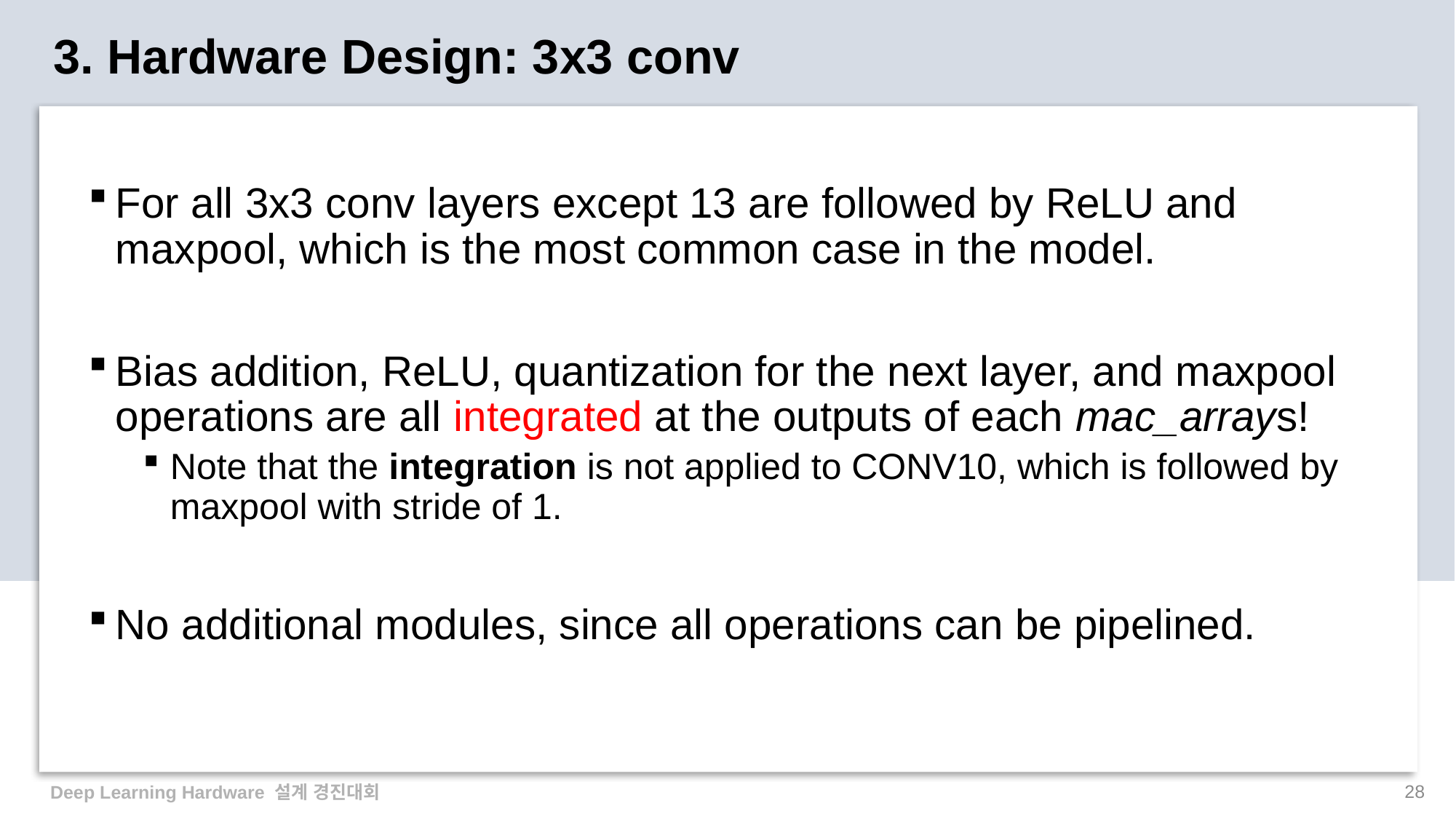

3. Hardware Design: 3x3 conv
For all 3x3 conv layers except 13 are followed by ReLU and maxpool, which is the most common case in the model.

Bias addition, ReLU, quantization for the next layer, and maxpool operations are all integrated at the outputs of each mac_arrays!
Note that the integration is not applied to CONV10, which is followed by maxpool with stride of 1.

No additional modules, since all operations can be pipelined.
28
Deep Learning Hardware 설계 경진대회